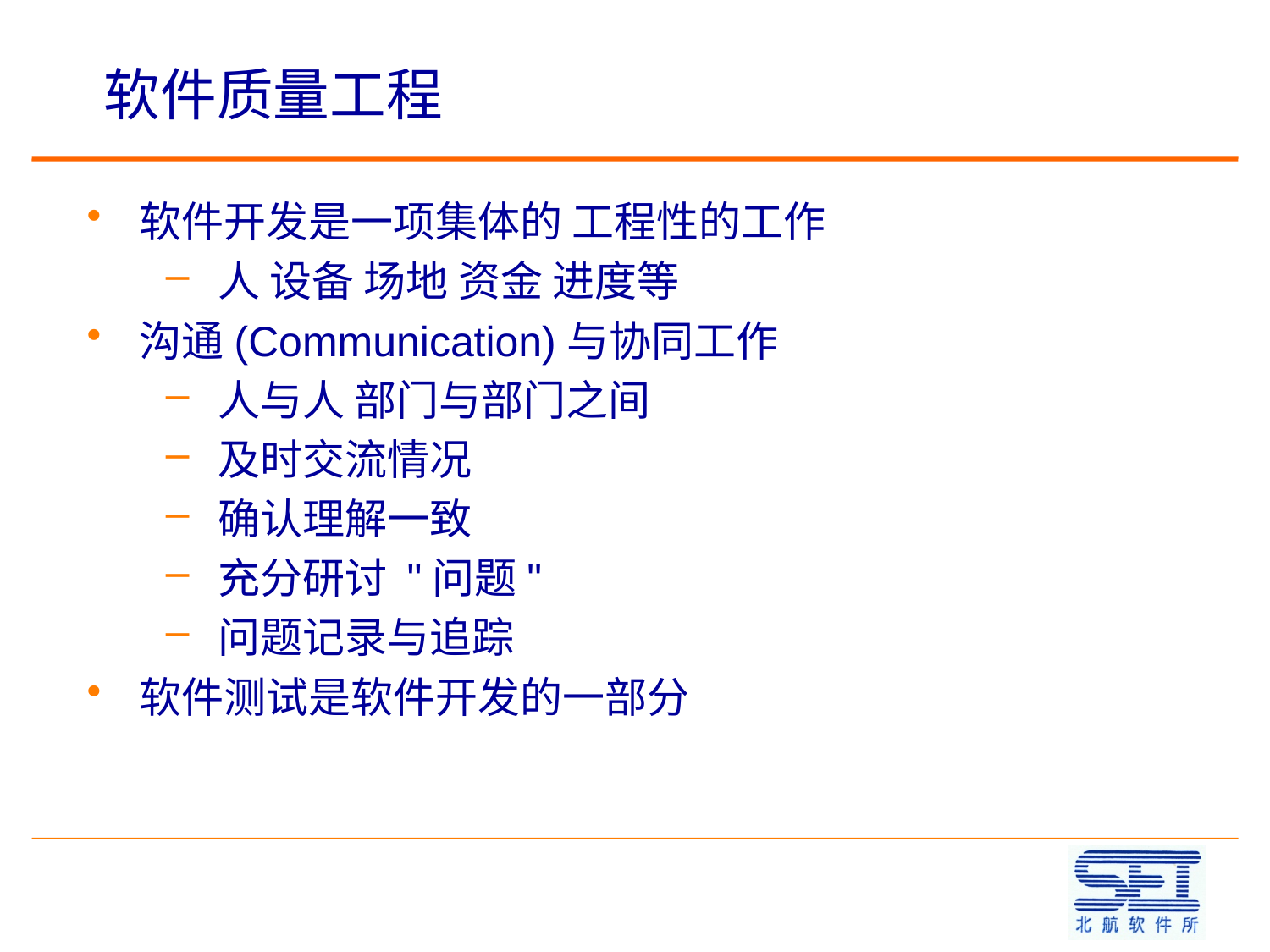

# 软件质量工程
软件开发是一项集体的 工程性的工作
人 设备 场地 资金 进度等
沟通(Communication)与协同工作
人与人 部门与部门之间
及时交流情况
确认理解一致
充分研讨 "问题"
问题记录与追踪
软件测试是软件开发的一部分